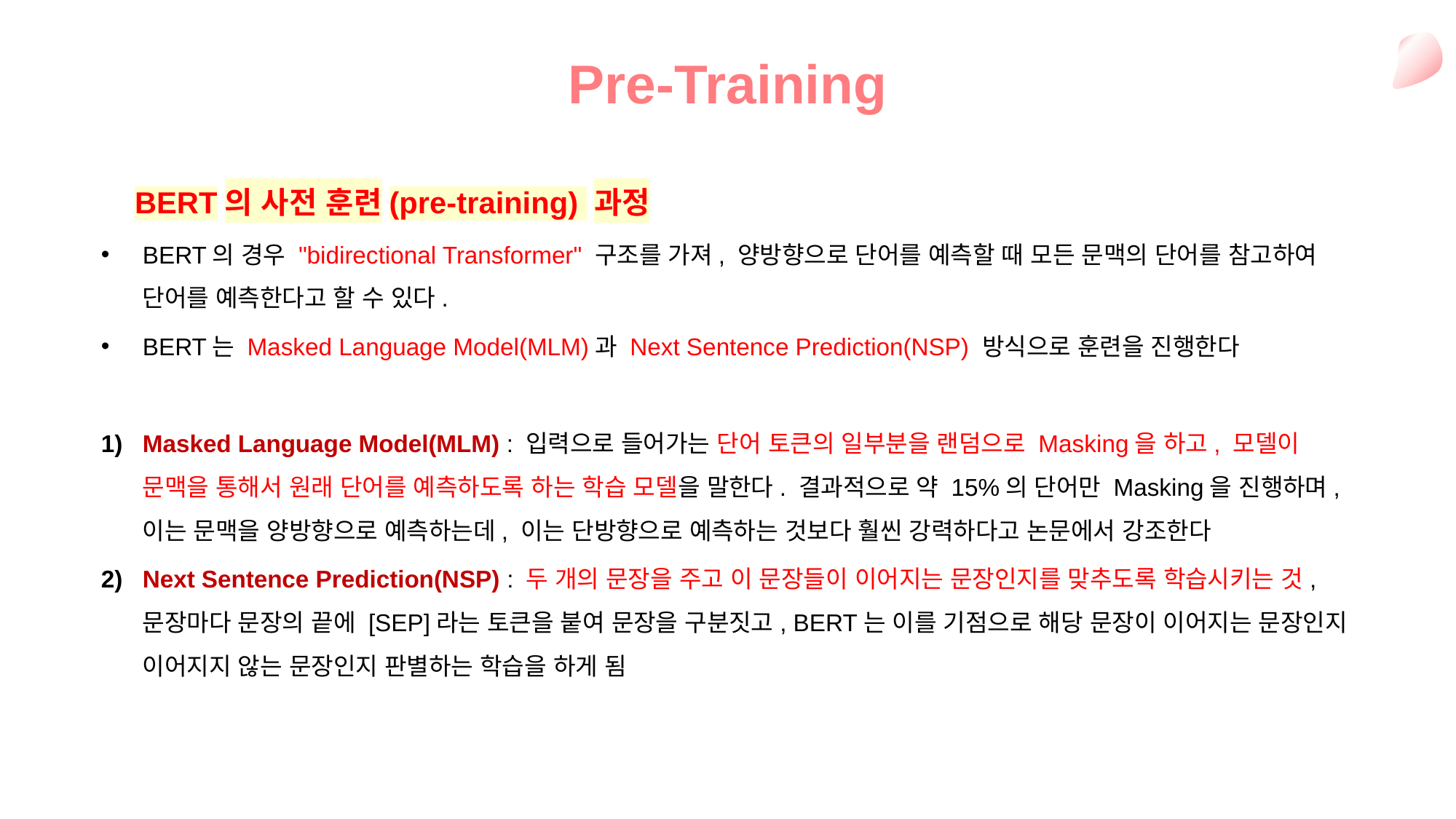

Pre-Training
     BERT의 사전 훈련(pre-training) 과정
BERT의 경우 "bidirectional Transformer" 구조를 가져, 양방향으로 단어를 예측할 때 모든 문맥의 단어를 참고하여 단어를 예측한다고 할 수 있다.
BERT는 Masked Language Model(MLM)과 Next Sentence Prediction(NSP) 방식으로 훈련을 진행한다

Masked Language Model(MLM) : 입력으로 들어가는 단어 토큰의 일부분을 랜덤으로 Masking을 하고, 모델이 문맥을 통해서 원래 단어를 예측하도록 하는 학습 모델을 말한다. 결과적으로 약 15%의 단어만 Masking을 진행하며, 이는 문맥을 양방향으로 예측하는데, 이는 단방향으로 예측하는 것보다 훨씬 강력하다고 논문에서 강조한다
Next Sentence Prediction(NSP) : 두 개의 문장을 주고 이 문장들이 이어지는 문장인지를 맞추도록 학습시키는 것, 문장마다 문장의 끝에 [SEP]라는 토큰을 붙여 문장을 구분짓고, BERT는 이를 기점으로 해당 문장이 이어지는 문장인지 이어지지 않는 문장인지 판별하는 학습을 하게 됨